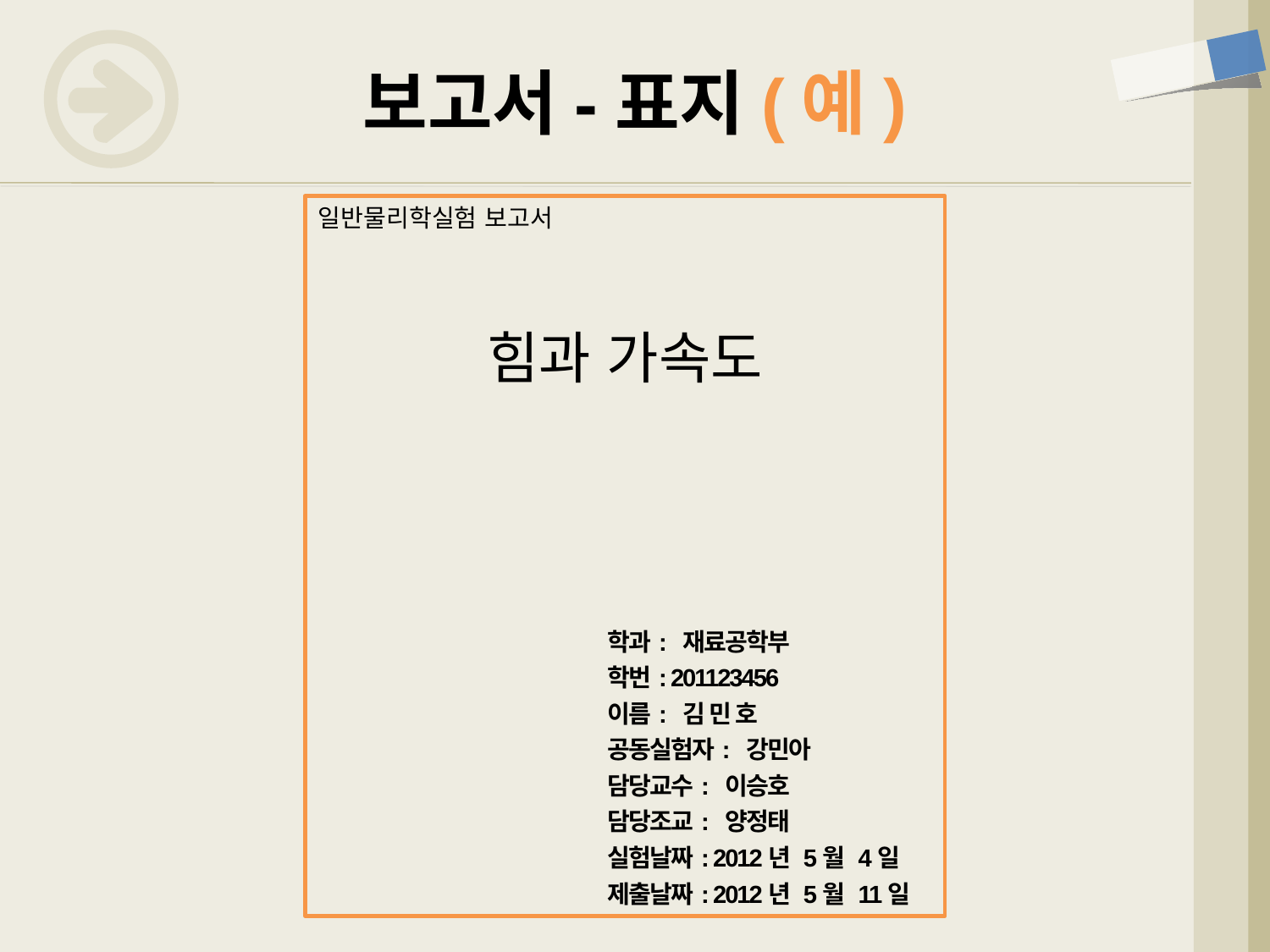

# 보고서-표지(예)
일반물리학실험 보고서

힘과 가속도

| 학과: 재료공학부 학번: 201123456 이름: 김 민 호 공동실험자: 강민아 담당교수: 이승호 담당조교: 양정태 실험날짜: 2012년 5월 4일 제출날짜: 2012년 5월 11일 |
| --- |